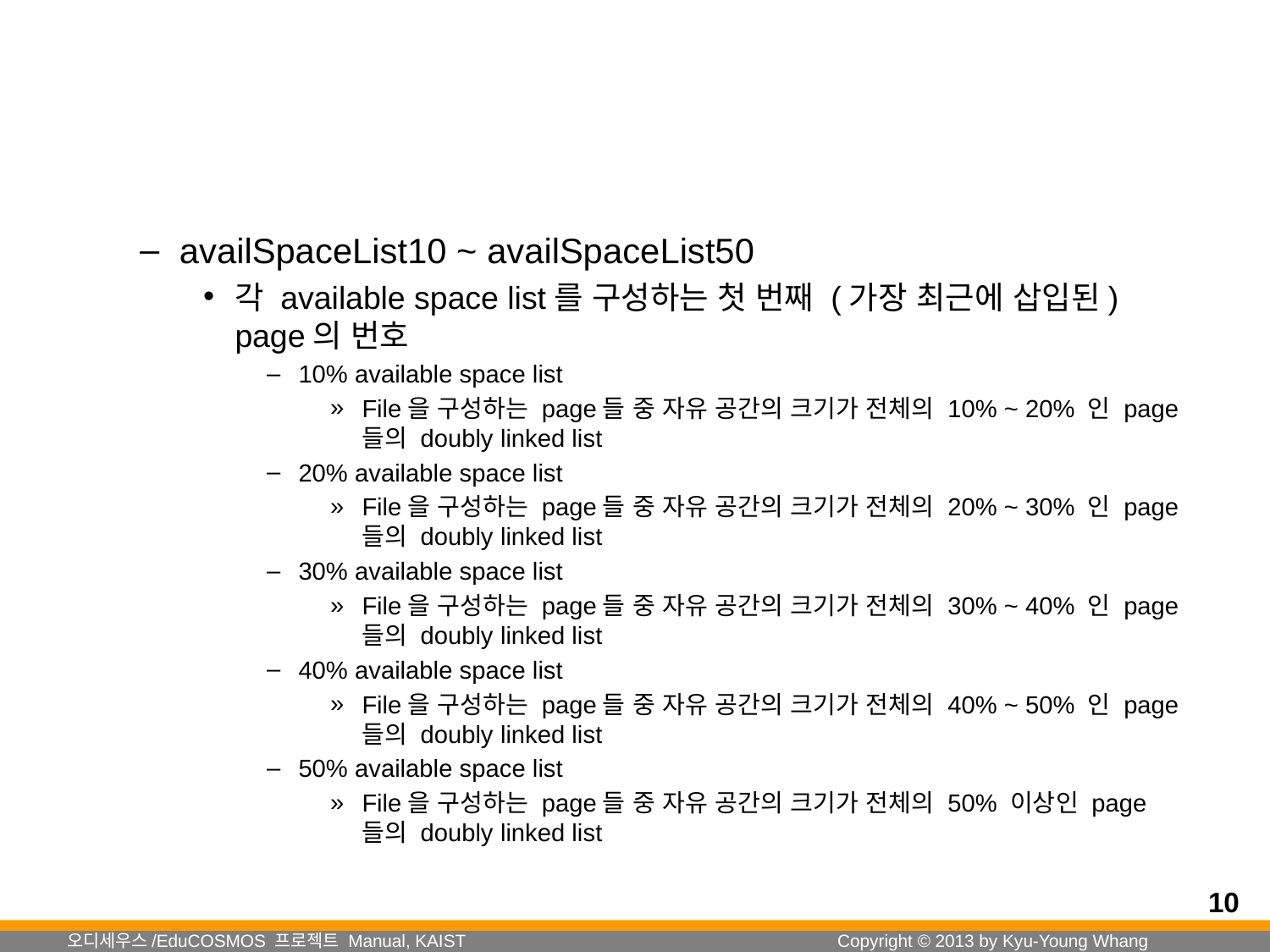

#
availSpaceList10 ~ availSpaceList50
각 available space list를 구성하는 첫 번째 (가장 최근에 삽입된) page의 번호
10% available space list
File을 구성하는 page들 중 자유 공간의 크기가 전체의 10% ~ 20% 인 page들의 doubly linked list
20% available space list
File을 구성하는 page들 중 자유 공간의 크기가 전체의 20% ~ 30% 인 page들의 doubly linked list
30% available space list
File을 구성하는 page들 중 자유 공간의 크기가 전체의 30% ~ 40% 인 page들의 doubly linked list
40% available space list
File을 구성하는 page들 중 자유 공간의 크기가 전체의 40% ~ 50% 인 page들의 doubly linked list
50% available space list
File을 구성하는 page들 중 자유 공간의 크기가 전체의 50% 이상인 page들의 doubly linked list